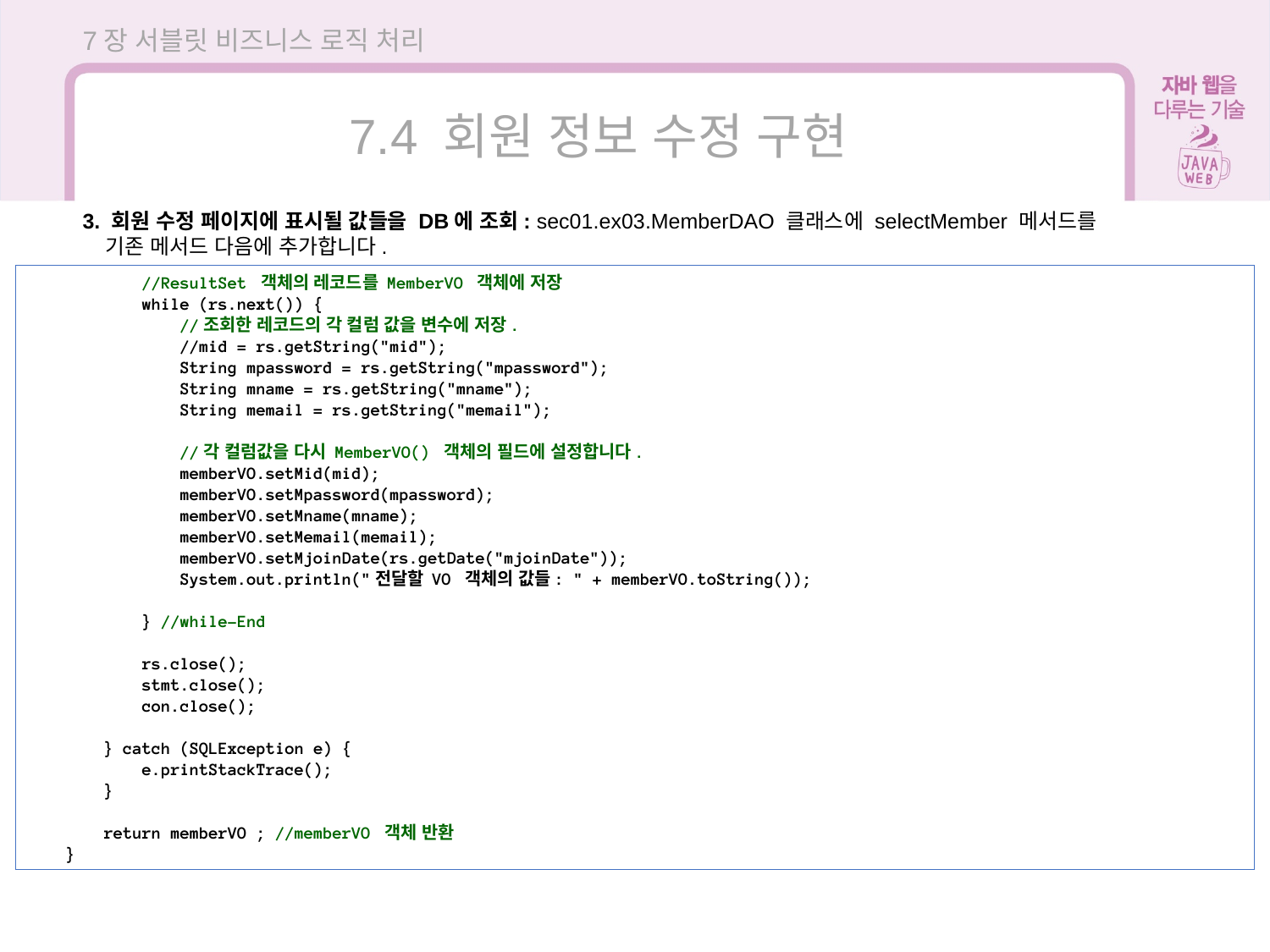

7장 서블릿 비즈니스 로직 처리
7.4 회원 정보 수정 구현
3. 회원 수정 페이지에 표시될 값들을 DB에 조회: sec01.ex03.MemberDAO 클래스에 selectMember 메서드를
   기존 메서드 다음에 추가합니다.
            //ResultSet 객체의 레코드를 MemberVO 객체에 저장
            while (rs.next()) {
                //조회한 레코드의 각 컬럼 값을 변수에 저장.
                //mid = rs.getString("mid");
                String mpassword = rs.getString("mpassword");
                String mname = rs.getString("mname");
                String memail = rs.getString("memail");

                //각 컬럼값을 다시 MemberVO() 객체의 필드에 설정합니다.
                memberVO.setMid(mid);
                memberVO.setMpassword(mpassword);
                memberVO.setMname(mname);
                memberVO.setMemail(memail);
                memberVO.setMjoinDate(rs.getDate("mjoinDate"));
                System.out.println("전달할 VO 객체의 값들: " + memberVO.toString());

            } //while-End

            rs.close();
            stmt.close();
            con.close();

        } catch (SQLException e) {
            e.printStackTrace();
        }

        return memberVO ; //memberVO 객체 반환
    }